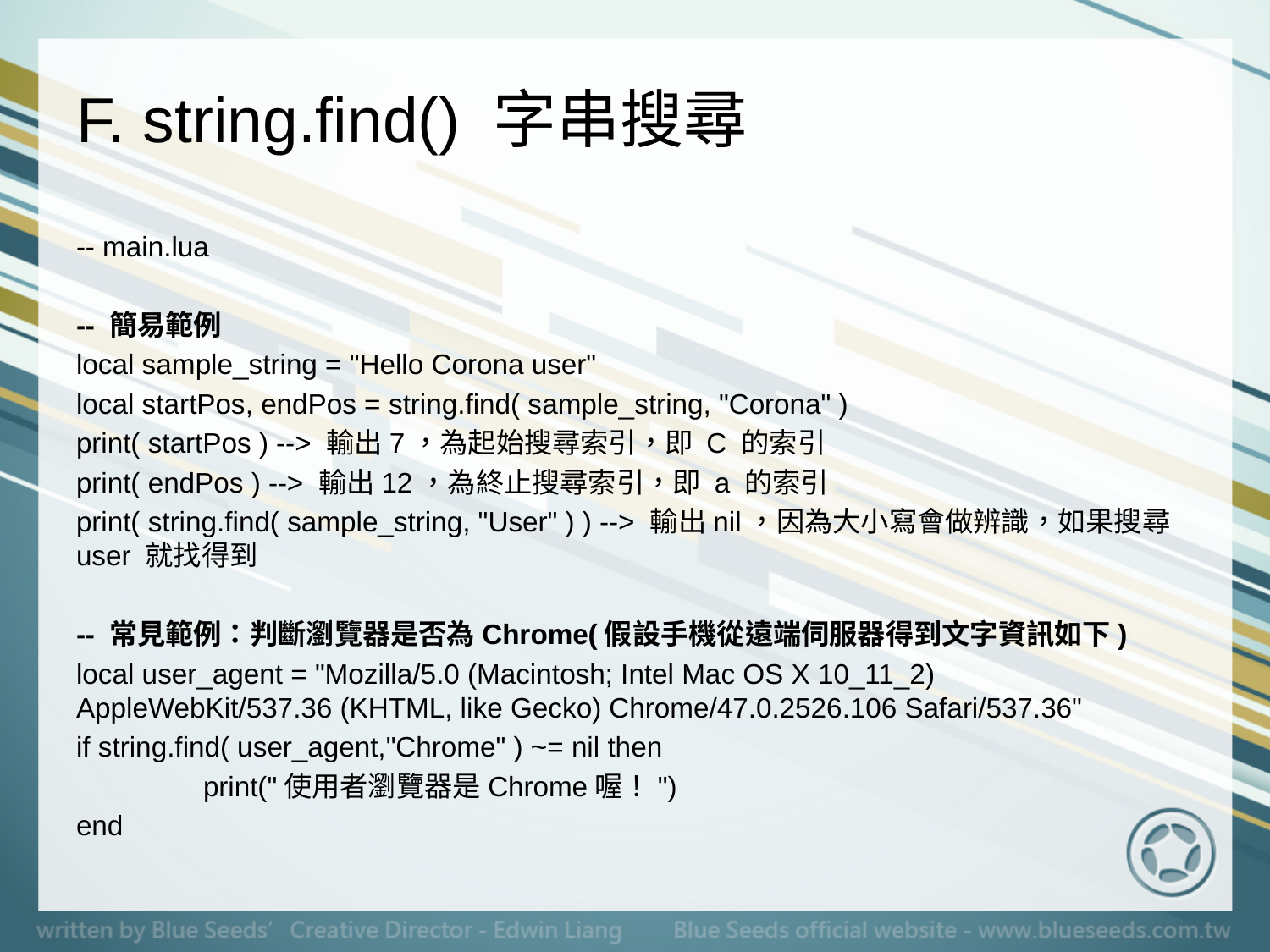

# F. string.find() 字串搜尋
-- main.lua

-- 簡易範例
local sample_string = "Hello Corona user"
local startPos, endPos = string.find( sample_string, "Corona" )
print( startPos ) --> 輸出7，為起始搜尋索引，即 C 的索引
print( endPos ) --> 輸出12，為終止搜尋索引，即 a 的索引
print( string.find( sample_string, "User" ) ) --> 輸出nil，因為大小寫會做辨識，如果搜尋 user 就找得到

-- 常見範例：判斷瀏覽器是否為Chrome(假設手機從遠端伺服器得到文字資訊如下)
local user_agent = "Mozilla/5.0 (Macintosh; Intel Mac OS X 10_11_2) AppleWebKit/537.36 (KHTML, like Gecko) Chrome/47.0.2526.106 Safari/537.36"
if string.find( user_agent,"Chrome" ) ~= nil then
	print("使用者瀏覽器是Chrome喔！")
end